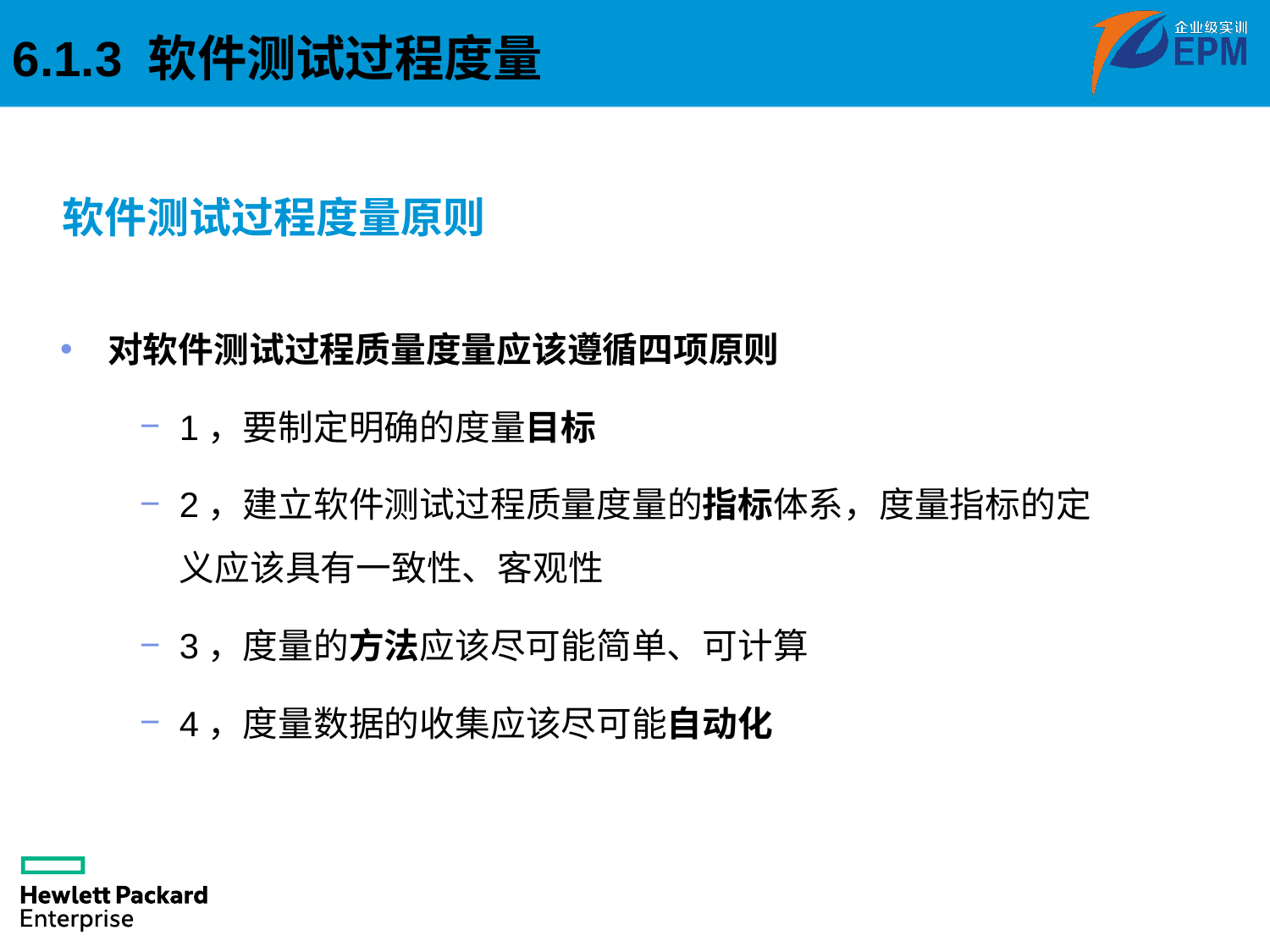

6.1.3 软件测试过程度量
软件测试过程度量原则
对软件测试过程质量度量应该遵循四项原则
1，要制定明确的度量目标
2，建立软件测试过程质量度量的指标体系，度量指标的定义应该具有一致性、客观性
3，度量的方法应该尽可能简单、可计算
4，度量数据的收集应该尽可能自动化